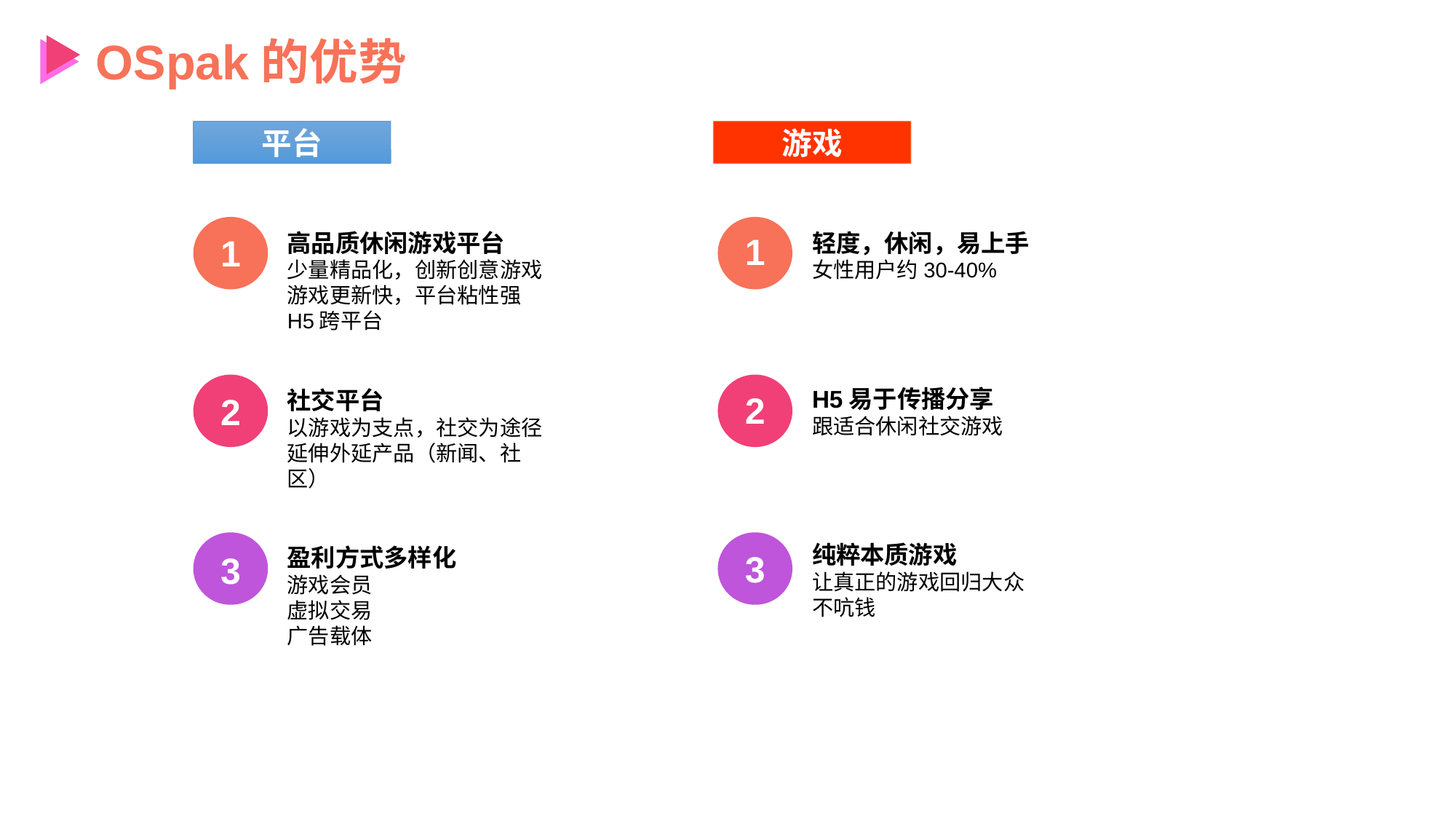

OSpak的优势

平台
游戏

1
1
高品质休闲游戏平台
少量精品化，创新创意游戏
游戏更新快，平台粘性强
H5跨平台
轻度，休闲，易上手
女性用户约30-40%

2
2
H5易于传播分享
跟适合休闲社交游戏
社交平台
以游戏为支点，社交为途径
延伸外延产品（新闻、社区）

纯粹本质游戏
让真正的游戏回归大众
不吭钱
3
3
盈利方式多样化
游戏会员
虚拟交易
广告载体